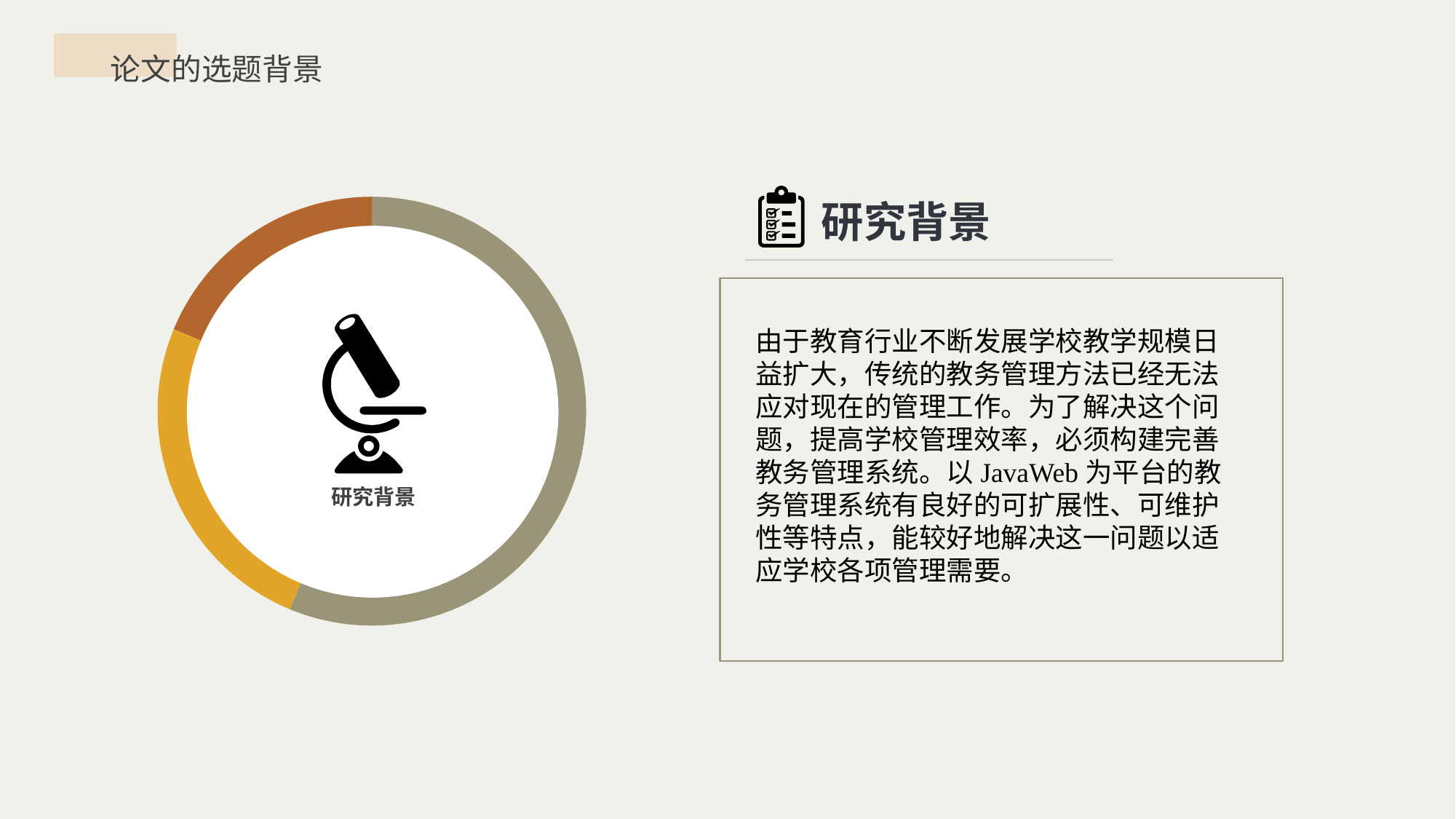

论文的选题背景

### Chart

| Category | Sales |
|---|---|
| CEO | 45.0 |
| Startup Team | 20.0 |
| Investor | 15.0 |
研究背景

由于教育行业不断发展学校教学规模日益扩大，传统的教务管理方法已经无法应对现在的管理工作。为了解决这个问题，提高学校管理效率，必须构建完善教务管理系统。以JavaWeb为平台的教务管理系统有良好的可扩展性、可维护性等特点，能较好地解决这一问题以适应学校各项管理需要。
研究背景